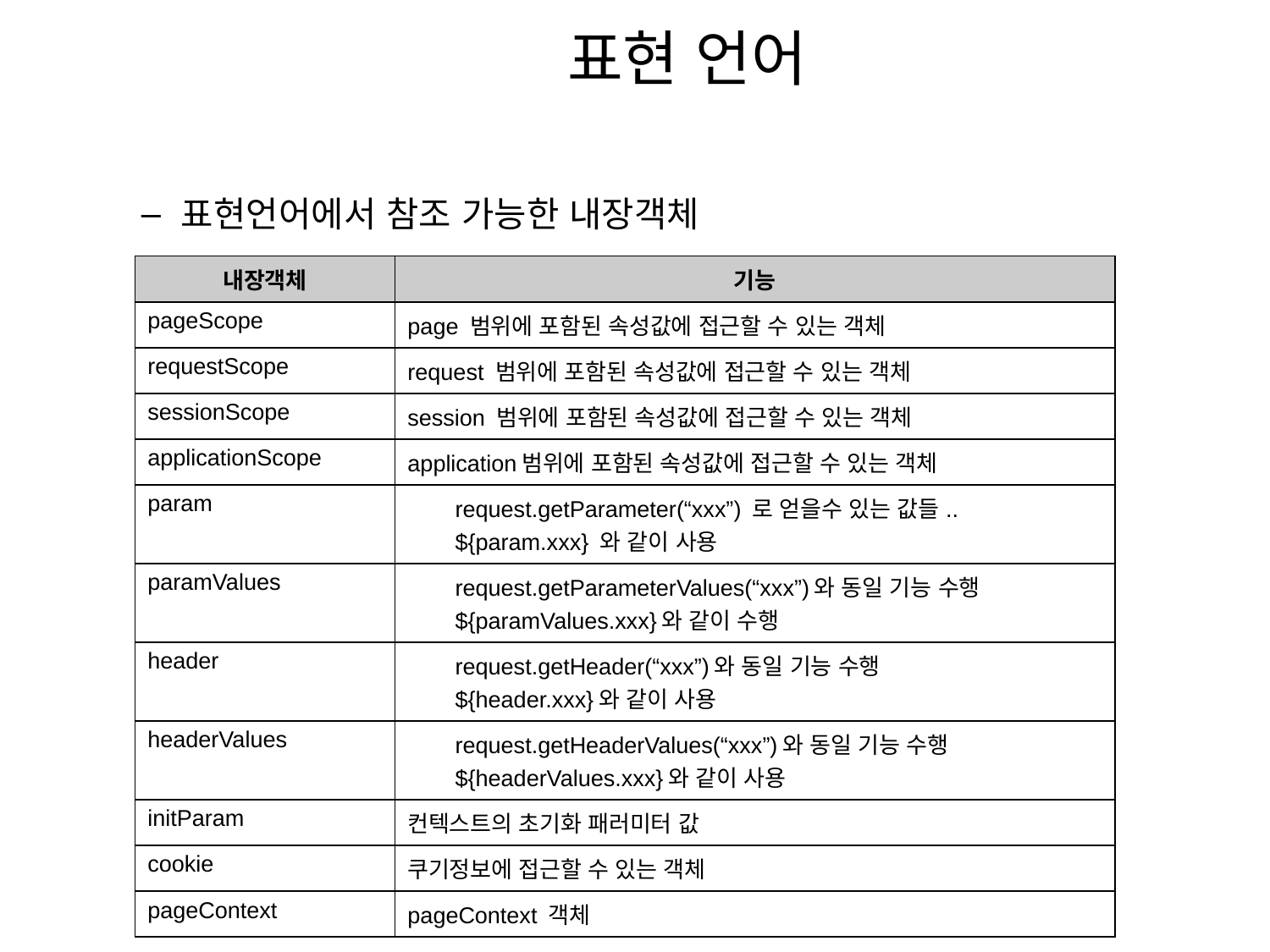

표현 언어

표현언어에서 참조 가능한 내장객체

| 내장객체 | 기능 |
| --- | --- |
| pageScope | page 범위에 포함된 속성값에 접근할 수 있는 객체 |
| requestScope | request 범위에 포함된 속성값에 접근할 수 있는 객체 |
| sessionScope | session 범위에 포함된 속성값에 접근할 수 있는 객체 |
| applicationScope | application범위에 포함된 속성값에 접근할 수 있는 객체 |
| param | request.getParameter(“xxx”) 로 얻을수 있는 값들.. ${param.xxx} 와 같이 사용 |
| paramValues | request.getParameterValues(“xxx”)와 동일 기능 수행 ${paramValues.xxx}와 같이 수행 |
| header | request.getHeader(“xxx”)와 동일 기능 수행 ${header.xxx}와 같이 사용 |
| headerValues | request.getHeaderValues(“xxx”)와 동일 기능 수행 ${headerValues.xxx}와 같이 사용 |
| initParam | 컨텍스트의 초기화 패러미터 값 |
| cookie | 쿠기정보에 접근할 수 있는 객체 |
| pageContext | pageContext 객체 |